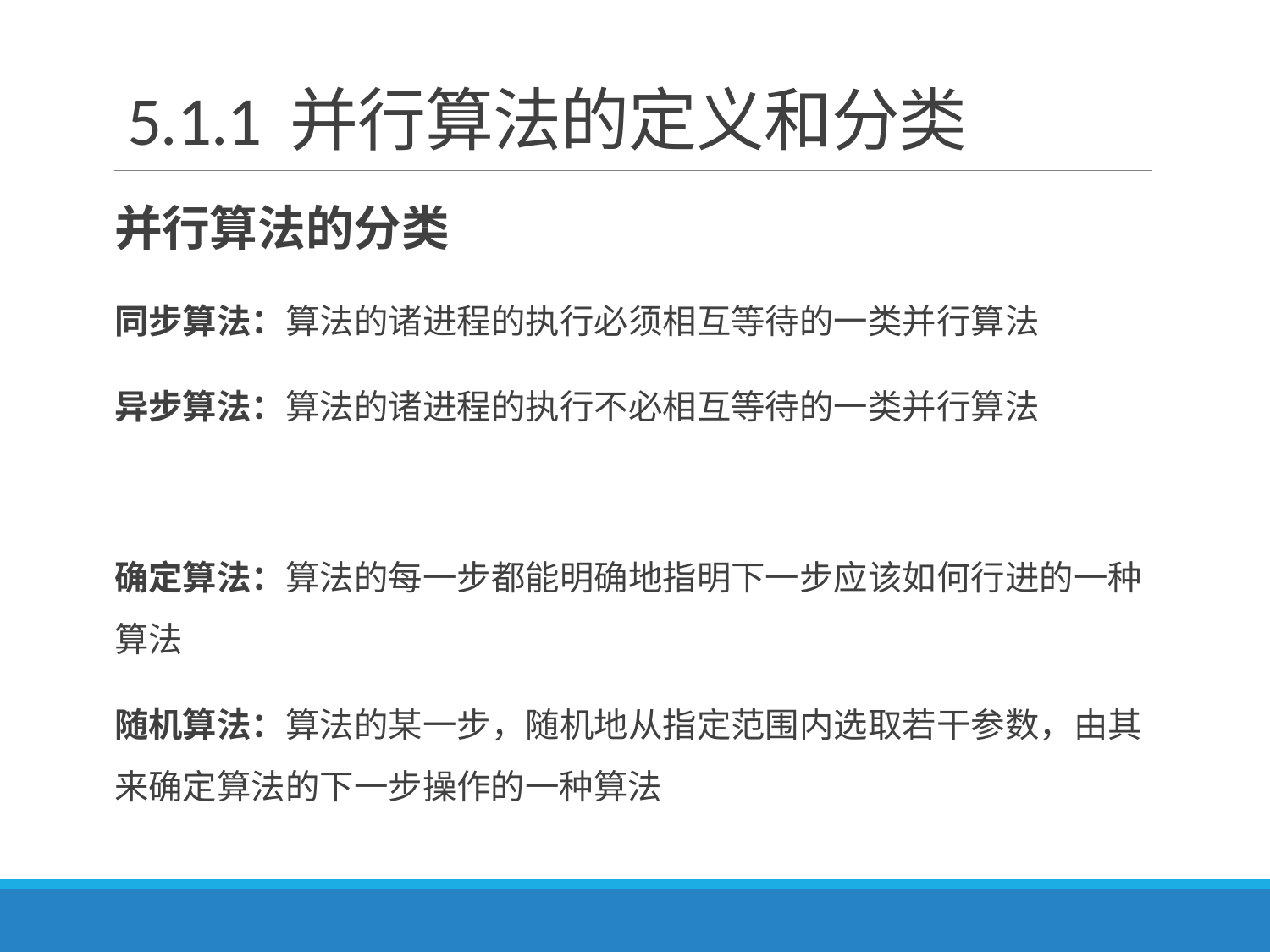

# 5.1.1 并行算法的定义和分类
并行算法的分类
同步算法：算法的诸进程的执行必须相互等待的一类并行算法
异步算法：算法的诸进程的执行不必相互等待的一类并行算法

确定算法：算法的每一步都能明确地指明下一步应该如何行进的一种算法
随机算法：算法的某一步，随机地从指定范围内选取若干参数，由其来确定算法的下一步操作的一种算法

9